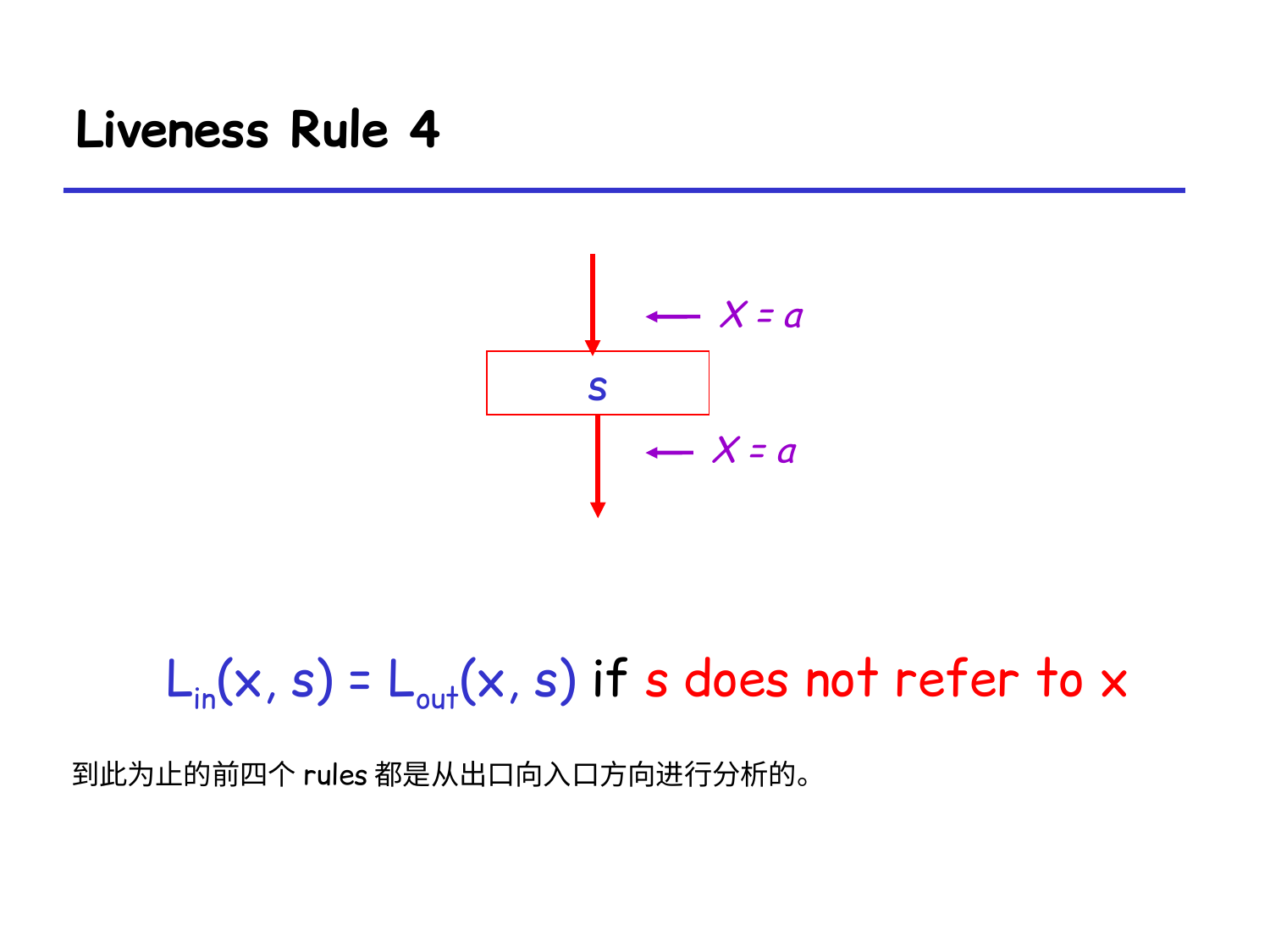

# Liveness Rule 4
X = a

s
X = a

 Lin(x, s) = Lout(x, s) if s does not refer to x
到此为止的前四个rules都是从出口向入口方向进行分析的。

24